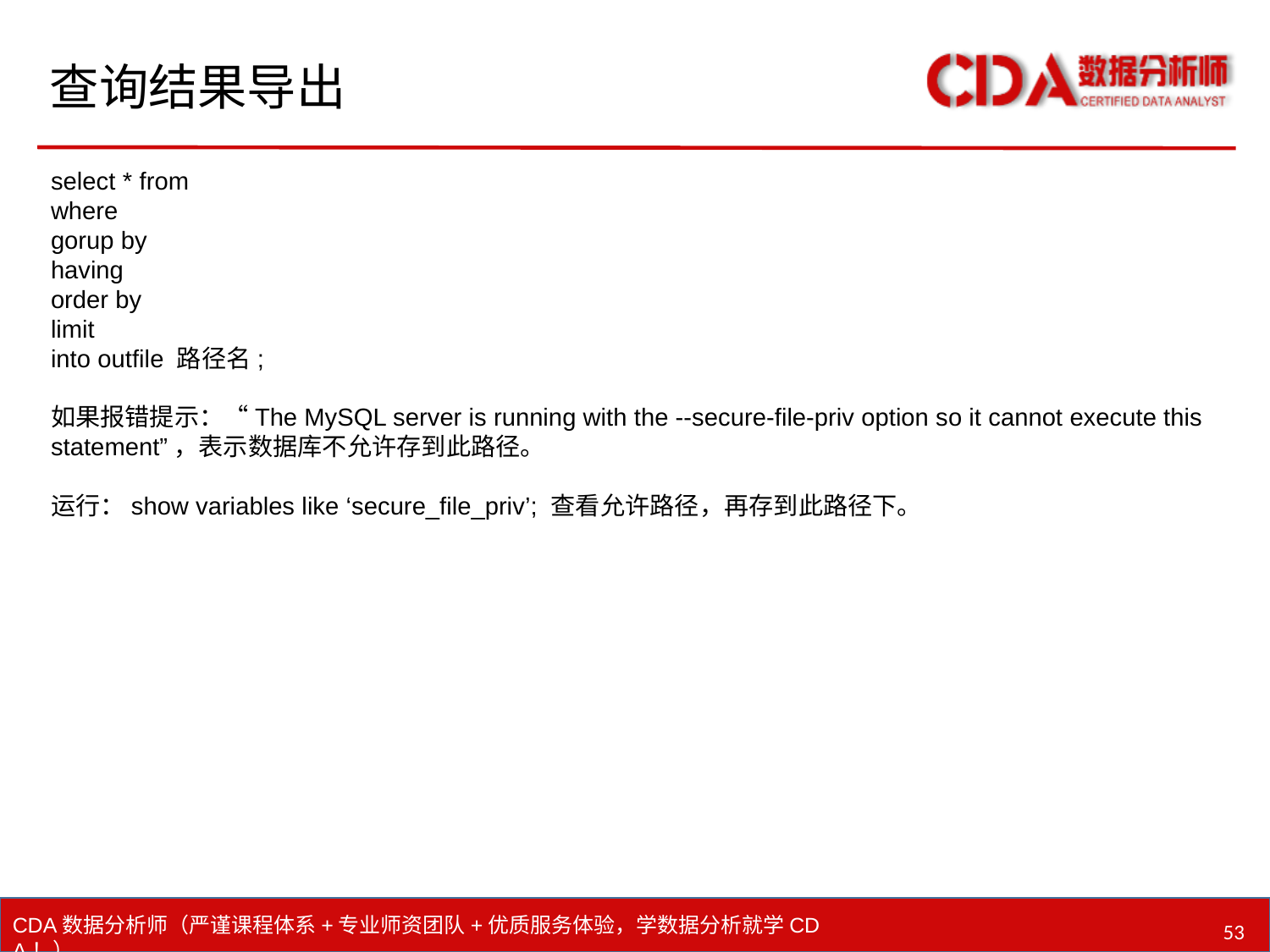

# 查询结果导出
select * from
where
gorup by
having
order by
limit
into outfile 路径名;

如果报错提示：“The MySQL server is running with the --secure-file-priv option so it cannot execute this statement”，表示数据库不允许存到此路径。

运行：show variables like ‘secure_file_priv’; 查看允许路径，再存到此路径下。

53